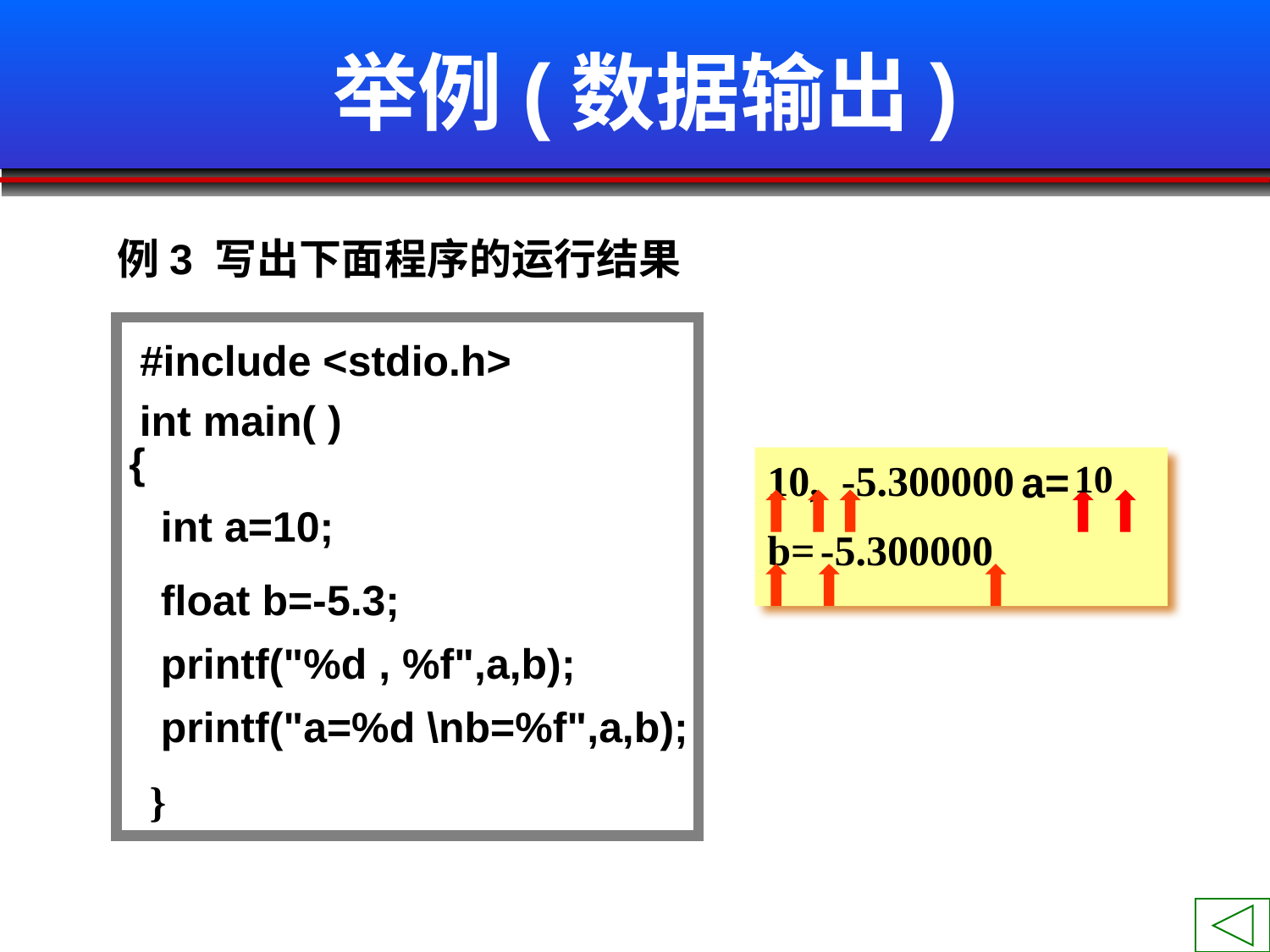

# 举例(数据输出)
 例3 写出下面程序的运行结果

#include <stdio.h>
int main( )
{
a=

10
,
-5.300000
10

 int a=10;
b=
-5.300000

float b=-5.3;
printf("%d , %f",a,b);
printf("a=%d \nb=%f",a,b);
}